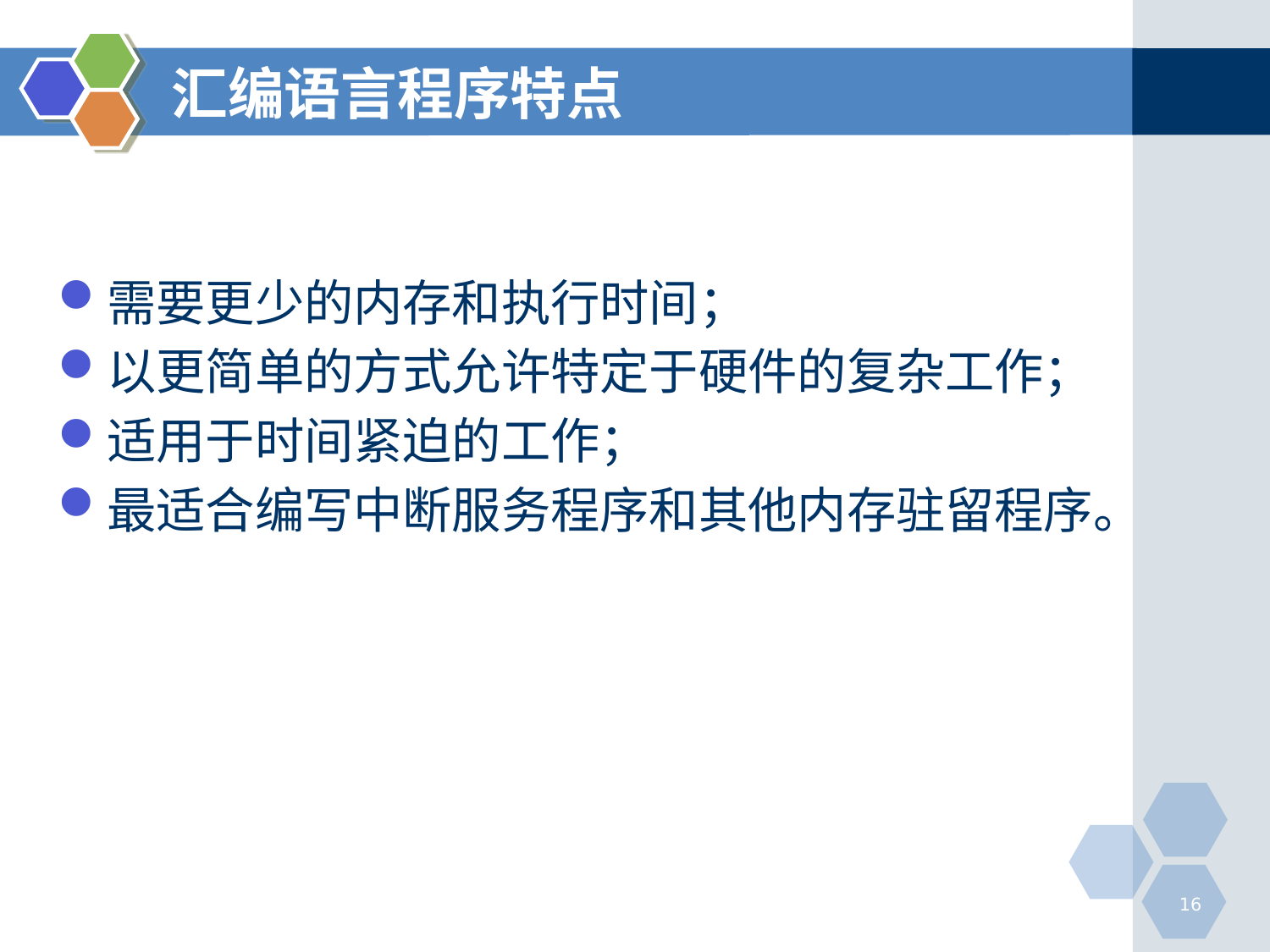

# 汇编语言程序特点

需要更少的内存和执行时间；
以更简单的方式允许特定于硬件的复杂工作；
适用于时间紧迫的工作；
最适合编写中断服务程序和其他内存驻留程序。

16